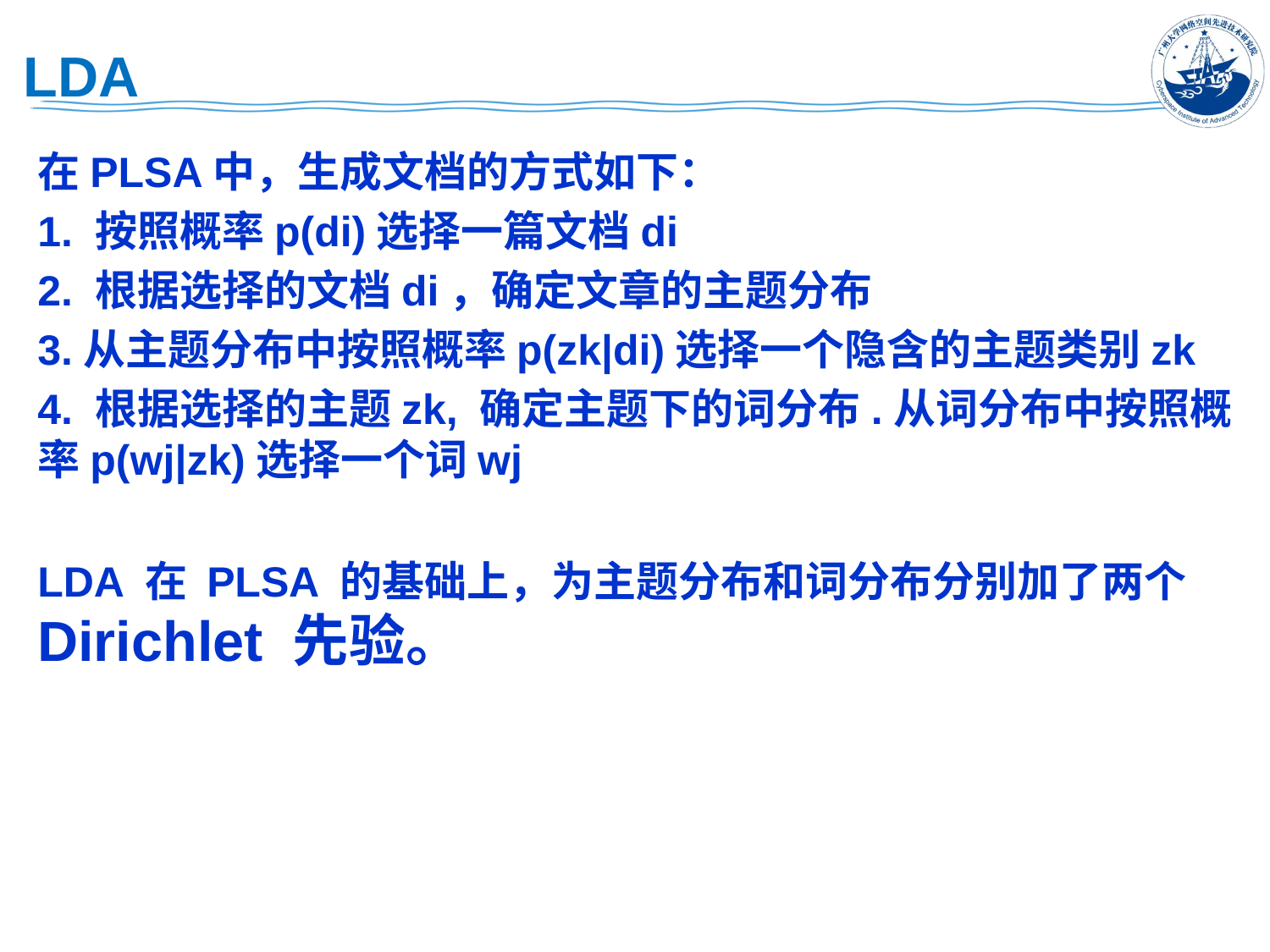

# LDA
在PLSA中，生成文档的方式如下：
1. 按照概率p(di)选择一篇文档di
2. 根据选择的文档di，确定文章的主题分布
3.从主题分布中按照概率p(zk|di)选择一个隐含的主题类别zk
4. 根据选择的主题zk, 确定主题下的词分布.从词分布中按照概率p(wj|zk)选择一个词wj

LDA 在 PLSA 的基础上，为主题分布和词分布分别加了两个 Dirichlet 先验。